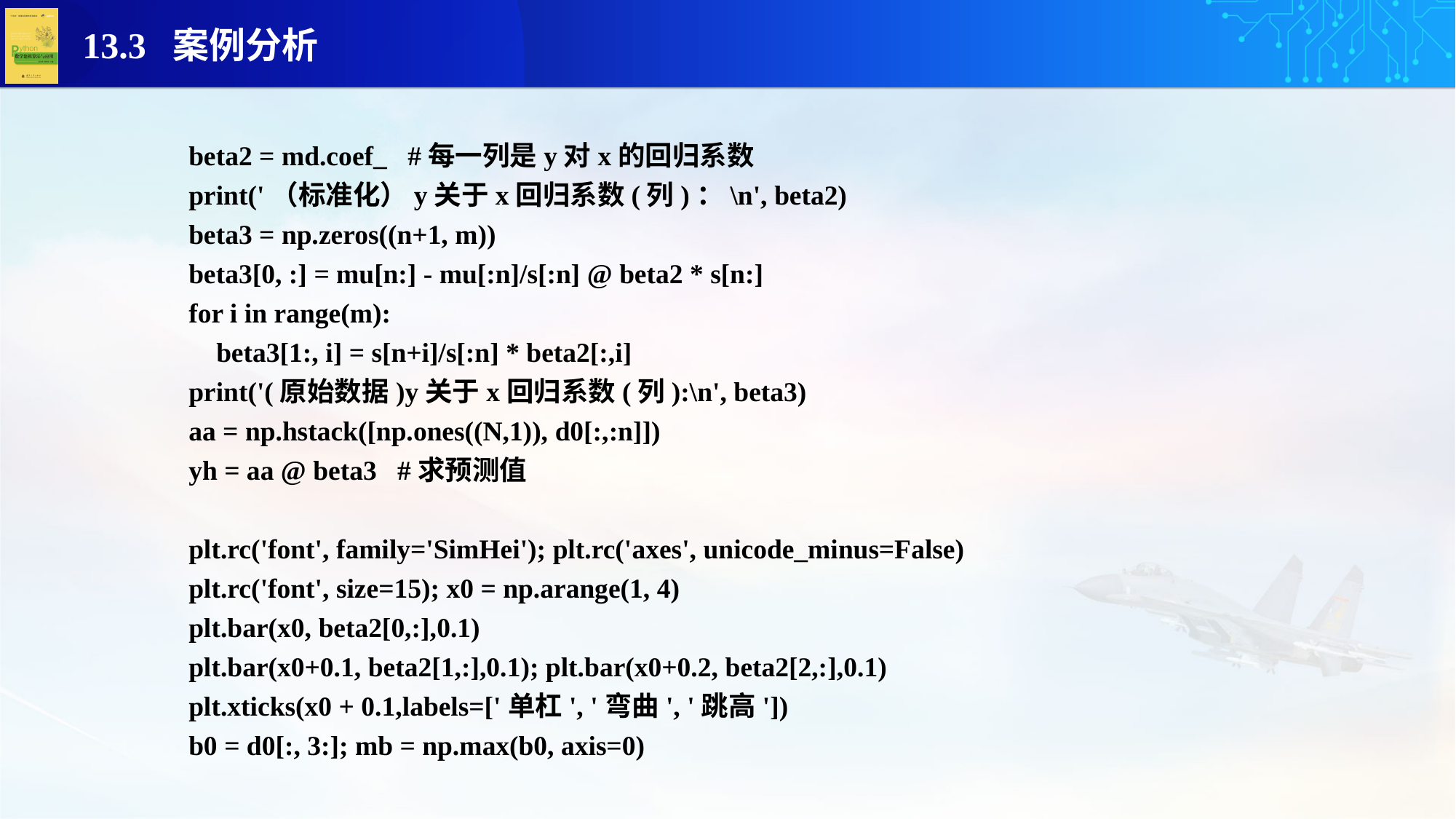

beta2 = md.coef_   #每一列是y对x的回归系数
print('（标准化）y关于x回归系数(列)：\n', beta2)
beta3 = np.zeros((n+1, m))
beta3[0, :] = mu[n:] - mu[:n]/s[:n] @ beta2 * s[n:]
for i in range(m):
    beta3[1:, i] = s[n+i]/s[:n] * beta2[:,i]
print('(原始数据)y关于x回归系数(列):\n', beta3)
aa = np.hstack([np.ones((N,1)), d0[:,:n]])
yh = aa @ beta3   #求预测值

plt.rc('font', family='SimHei'); plt.rc('axes', unicode_minus=False)
plt.rc('font', size=15); x0 = np.arange(1, 4)
plt.bar(x0, beta2[0,:],0.1)
plt.bar(x0+0.1, beta2[1,:],0.1); plt.bar(x0+0.2, beta2[2,:],0.1)
plt.xticks(x0 + 0.1,labels=['单杠', '弯曲', '跳高'])
b0 = d0[:, 3:]; mb = np.max(b0, axis=0)